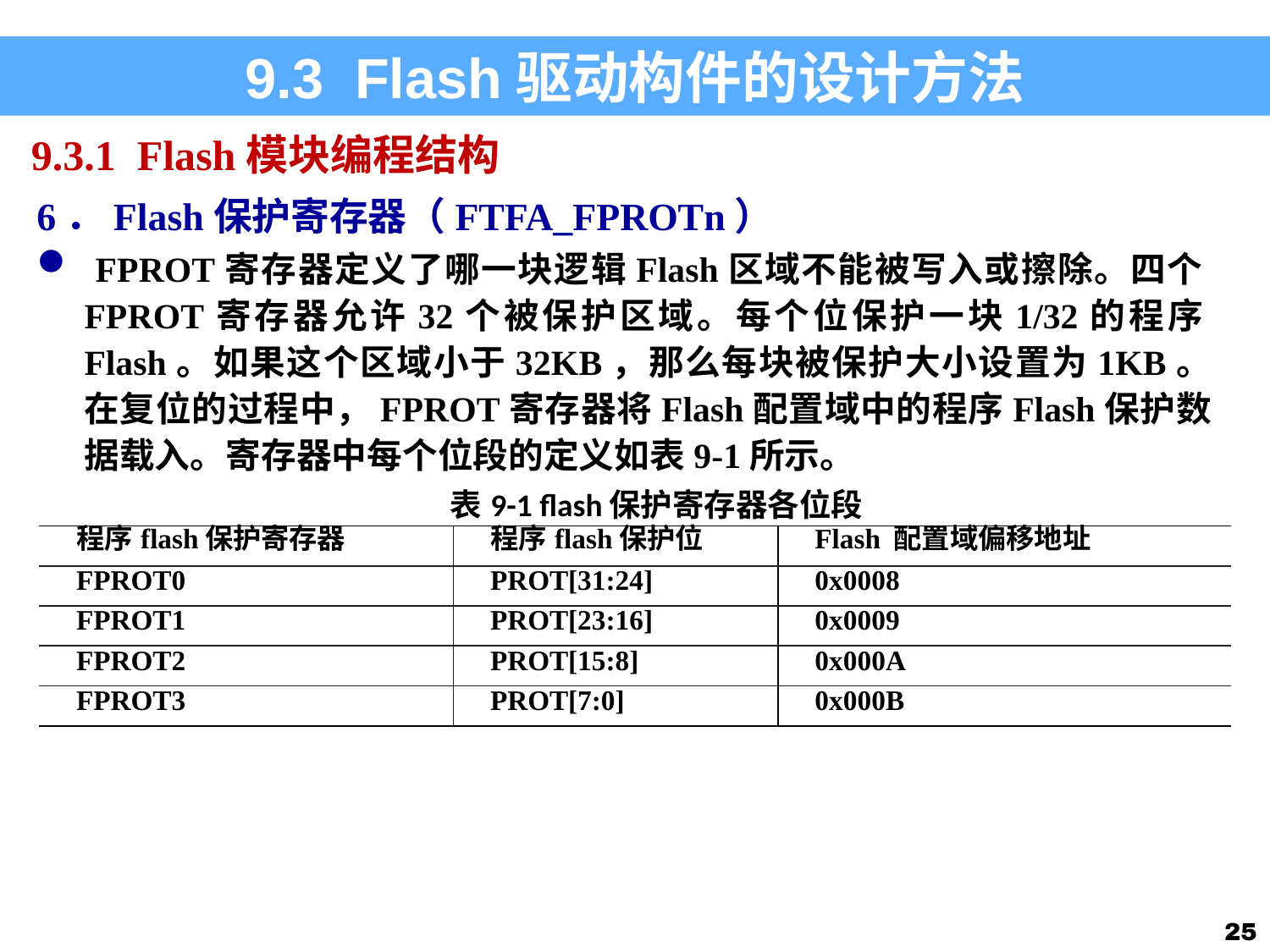

9.3  Flash驱动构件的设计方法
9.3.1  Flash模块编程结构
6．Flash保护寄存器（FTFA_FPROTn）
 FPROT寄存器定义了哪一块逻辑Flash区域不能被写入或擦除。四个FPROT寄存器允许32个被保护区域。每个位保护一块1/32的程序Flash。如果这个区域小于32KB，那么每块被保护大小设置为1KB。在复位的过程中，FPROT寄存器将Flash配置域中的程序Flash保护数据载入。寄存器中每个位段的定义如表9-1所示。
| 表9-1 flash保护寄存器各位段 |  |  |
| --- | --- | --- |
| 程序flash保护寄存器 | 程序flash保护位 | Flash 配置域偏移地址 |
| FPROT0 | PROT[31:24] | 0x0008 |
| FPROT1 | PROT[23:16] | 0x0009 |
| FPROT2 | PROT[15:8] | 0x000A |
| FPROT3 | PROT[7:0] | 0x000B |
25